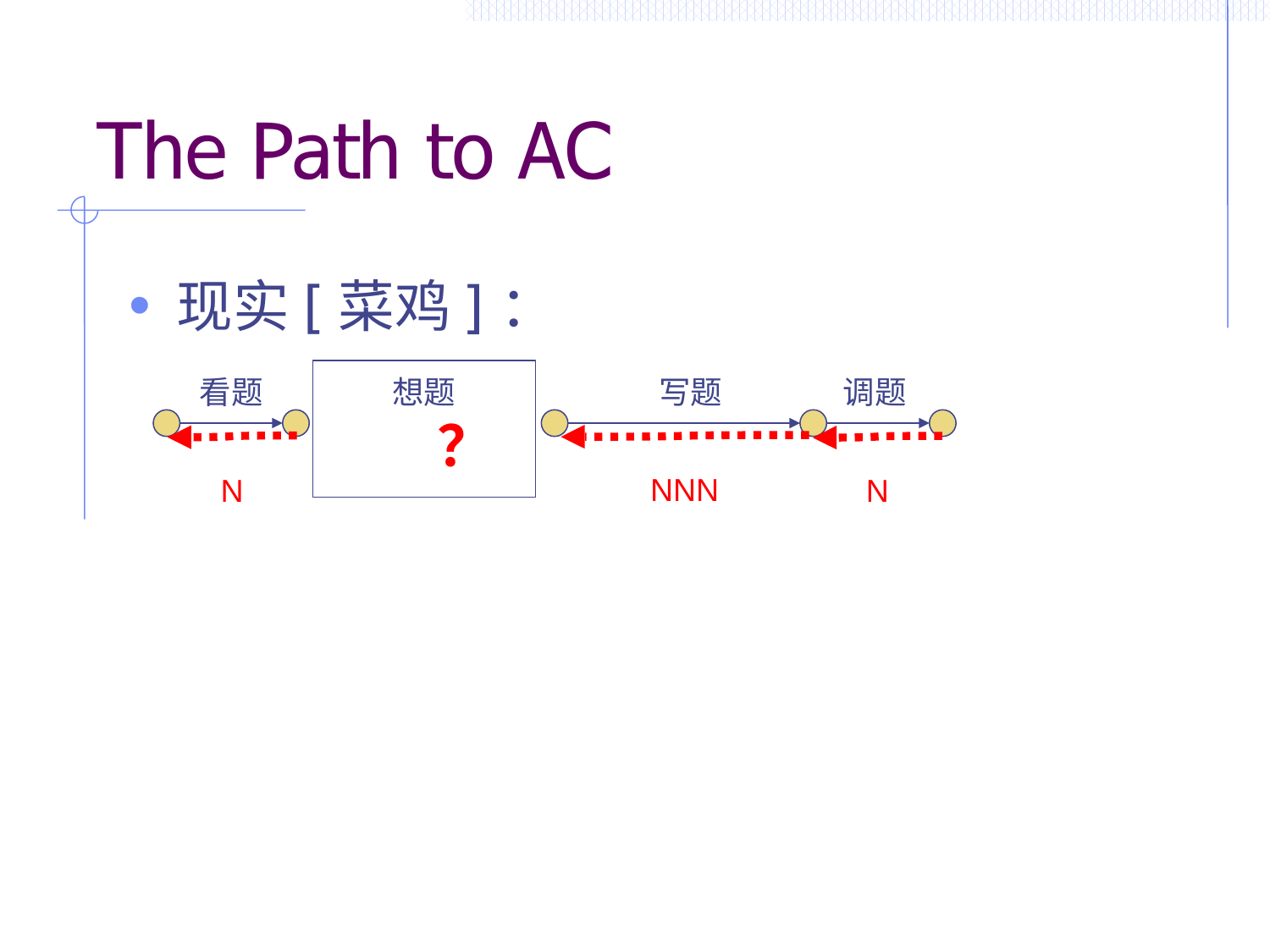

# The Path to AC
现实[菜鸡]：

想题
 ？

看题

写题

调题

NNN
N
N